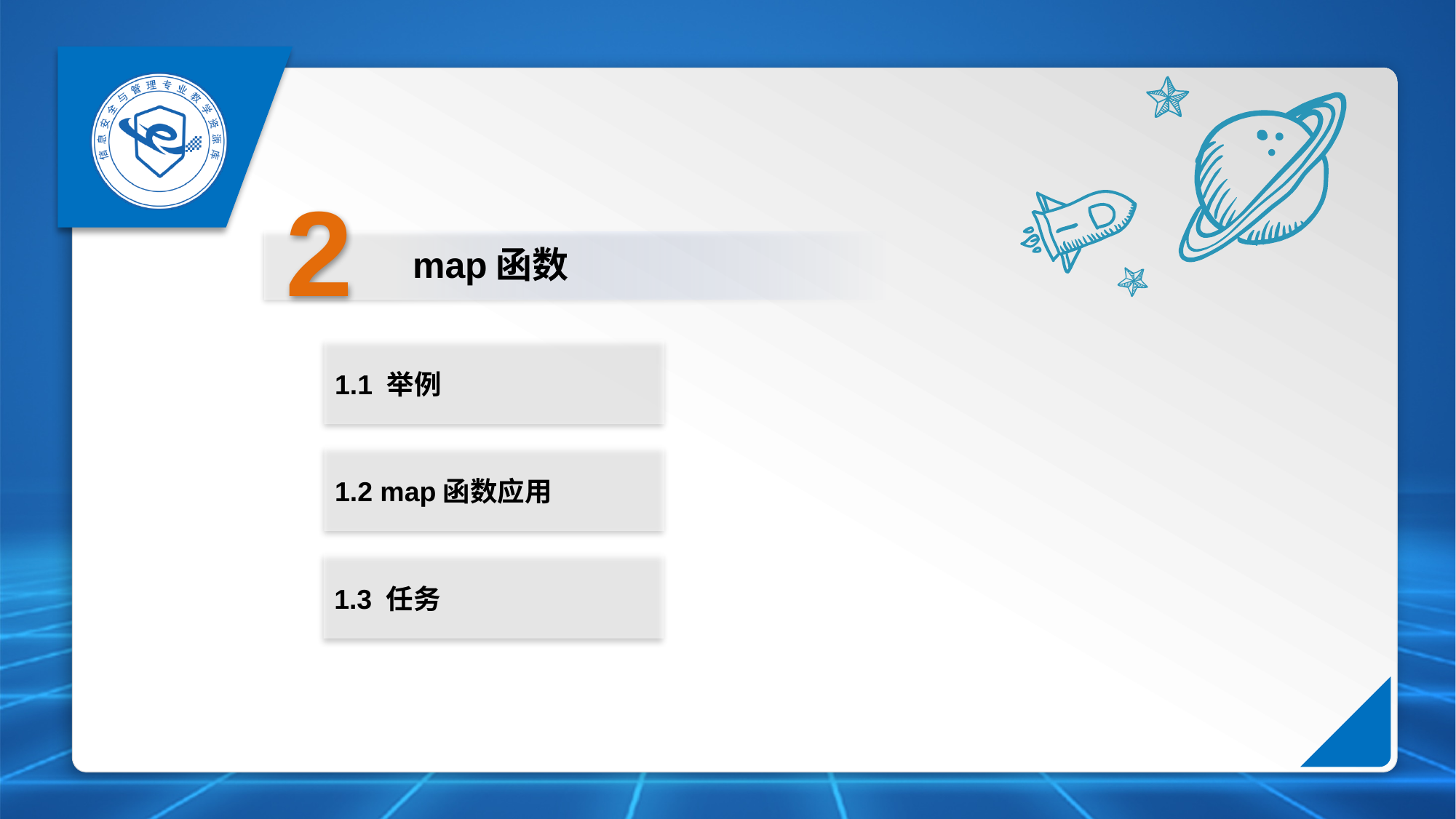

2

map函数

1.1 举例

1.2 map函数应用

1.3 任务